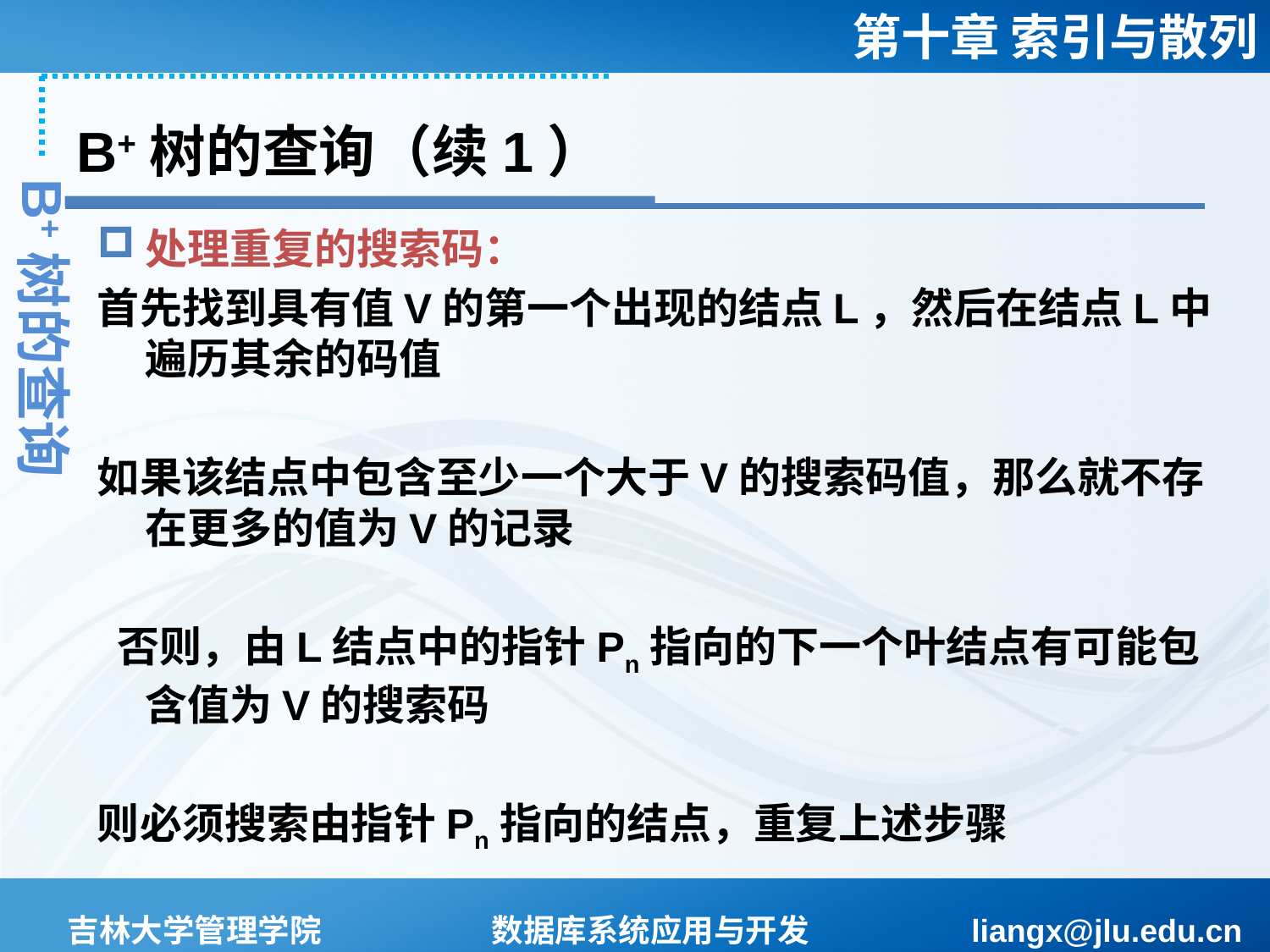

# B+树的查询（续1）
B+树的查询
处理重复的搜索码：
首先找到具有值V的第一个出现的结点L，然后在结点L中遍历其余的码值

如果该结点中包含至少一个大于V的搜索码值，那么就不存在更多的值为V的记录

 否则，由L结点中的指针Pn指向的下一个叶结点有可能包含值为V的搜索码

则必须搜索由指针Pn指向的结点，重复上述步骤